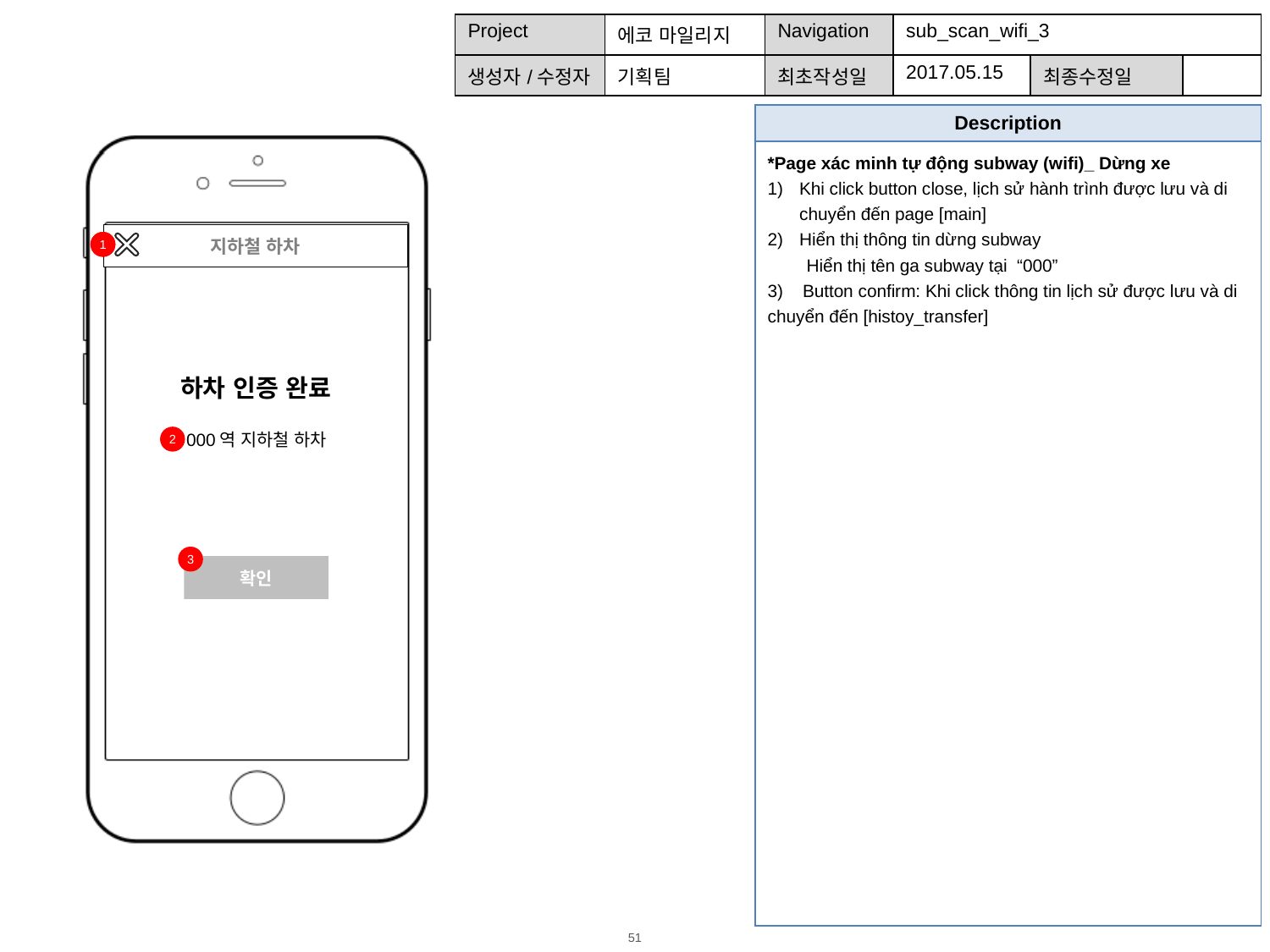

| Project | 에코 마일리지 | Navigation | sub\_scan\_wifi\_3 |  |  |
| --- | --- | --- | --- | --- | --- |
| 생성자/수정자 | 기획팀 | 최초작성일 | 2017.05.15 | 최종수정일 |  |
| Description |
| --- |
| \*Page xác minh tự động subway (wifi)\_ Dừng xe Khi click button close, lịch sử hành trình được lưu và di chuyển đến page [main] Hiển thị thông tin dừng subway Hiển thị tên ga subway tại “000” 3) Button confirm: Khi click thông tin lịch sử được lưu và di chuyển đến [histoy\_transfer] |
                  지하철 하차
1
1

하차 인증 완료
000역 지하철 하차
2
3
확인